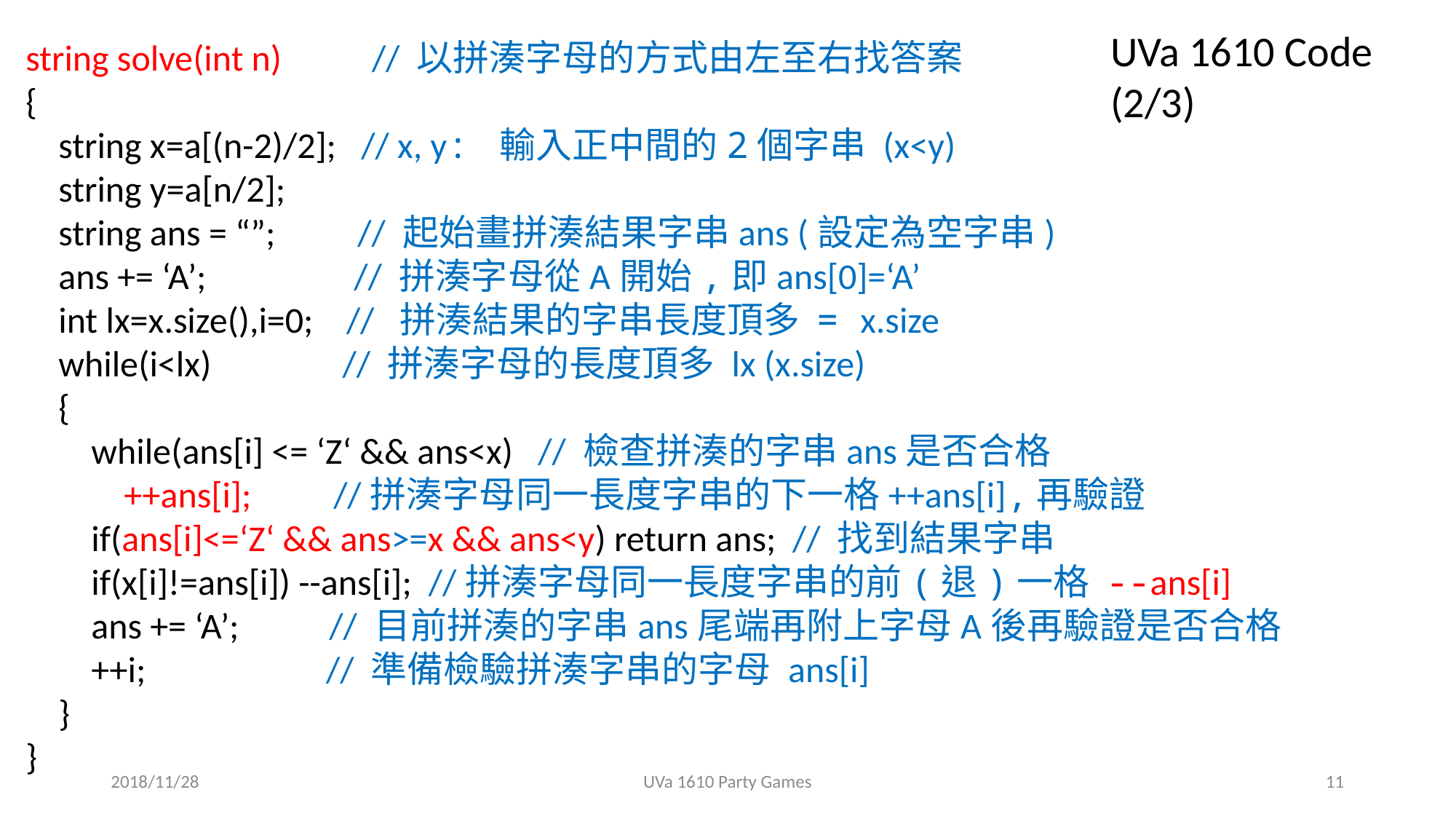

UVa 1610 Code
(2/3)
string solve(int n)           // 以拼湊字母的方式由左至右找答案
{
    string x=a[(n-2)/2];   // x, y: 輸入正中間的2個字串 (x<y)
    string y=a[n/2];
    string ans = “”;          // 起始畫拼湊結果字串ans (設定為空字串)
    ans += ‘A’;                  // 拼湊字母從A開始,即ans[0]=‘A’
    int lx=x.size(),i=0;    //  拼湊結果的字串長度頂多 = x.size
    while(i<lx)                // 拼湊字母的長度頂多 lx (x.size)
    {
        while(ans[i] <= ‘Z‘ && ans<x)   // 檢查拼湊的字串ans是否合格
            ++ans[i];          //拼湊字母同一長度字串的下一格++ans[i],再驗證
        if(ans[i]<=‘Z‘ && ans>=x && ans<y) return ans;  // 找到結果字串
        if(x[i]!=ans[i]) --ans[i];  //拼湊字母同一長度字串的前(退)一格 --ans[i]
        ans += ‘A’;           // 目前拼湊的字串ans尾端再附上字母A後再驗證是否合格
        ++i;                      // 準備檢驗拼湊字串的字母 ans[i]
    }
}
2018/11/28
UVa 1610 Party Games
11